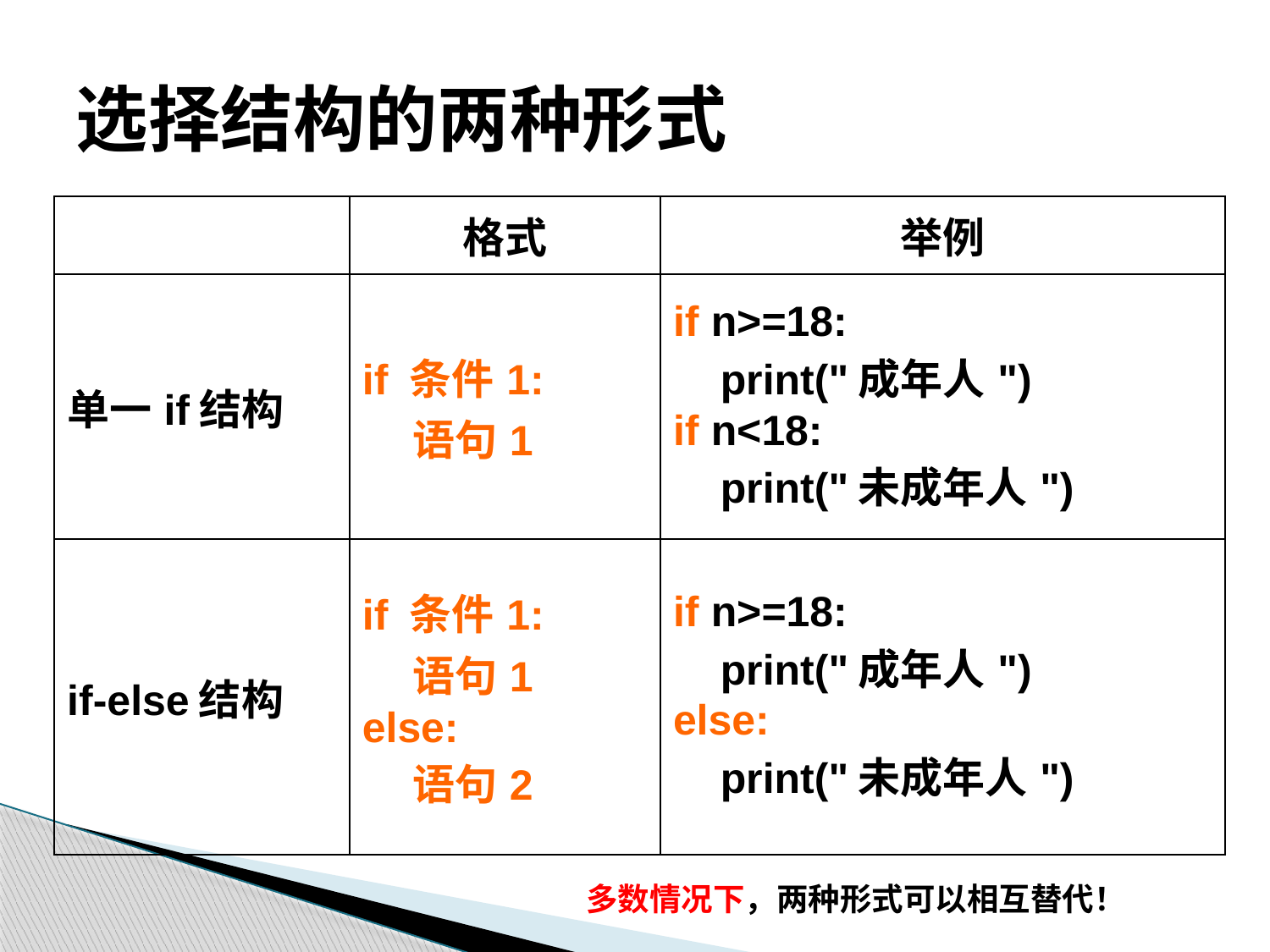

# 选择结构的两种形式
|  | 格式 | 举例 |
| --- | --- | --- |
| 单一if结构 | if 条件1: 语句1 | if n>=18: print("成年人") if n<18: print("未成年人") |
| if-else结构 | if 条件1: 语句1 else: 语句2 | if n>=18: print("成年人") else: print("未成年人") |
多数情况下，两种形式可以相互替代！